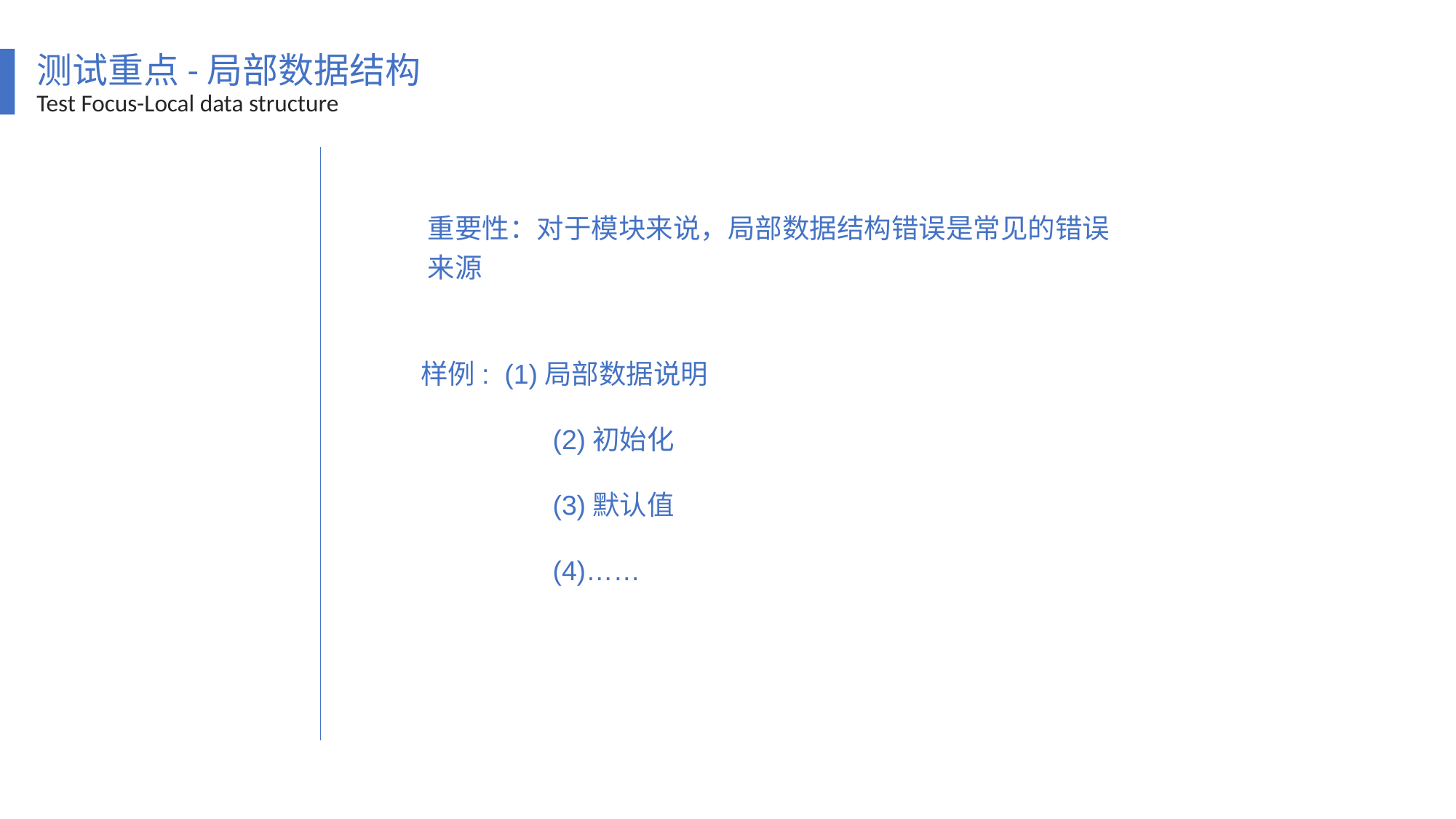

测试重点-局部数据结构
Test Focus-Local data structure
重要性：对于模块来说，局部数据结构错误是常见的错误来源
样例:  (1)局部数据说明

	   (2)初始化

 	   (3)默认值

	   (4)……